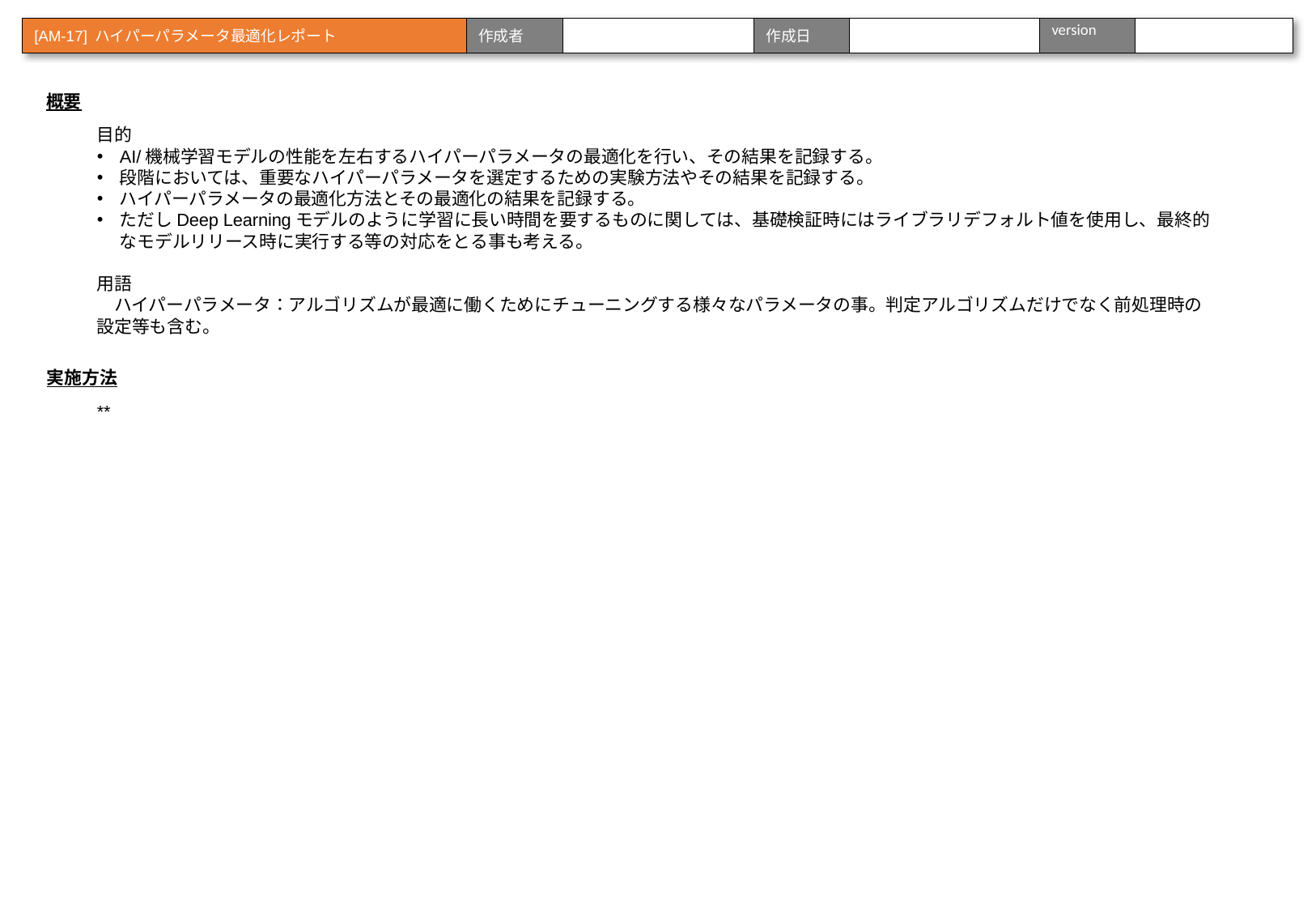

| [AM-17] ハイパーパラメータ最適化レポート | 作成者 |  | 作成日 |  | version |  |
| --- | --- | --- | --- | --- | --- | --- |
概要
目的
AI/機械学習モデルの性能を左右するハイパーパラメータの最適化を行い、その結果を記録する。
段階においては、重要なハイパーパラメータを選定するための実験方法やその結果を記録する。
ハイパーパラメータの最適化方法とその最適化の結果を記録する。
ただしDeep Learningモデルのように学習に長い時間を要するものに関しては、基礎検証時にはライブラリデフォルト値を使用し、最終的なモデルリリース時に実行する等の対応をとる事も考える。

用語
　ハイパーパラメータ：アルゴリズムが最適に働くためにチューニングする様々なパラメータの事。判定アルゴリズムだけでなく前処理時の設定等も含む。
実施方法
**